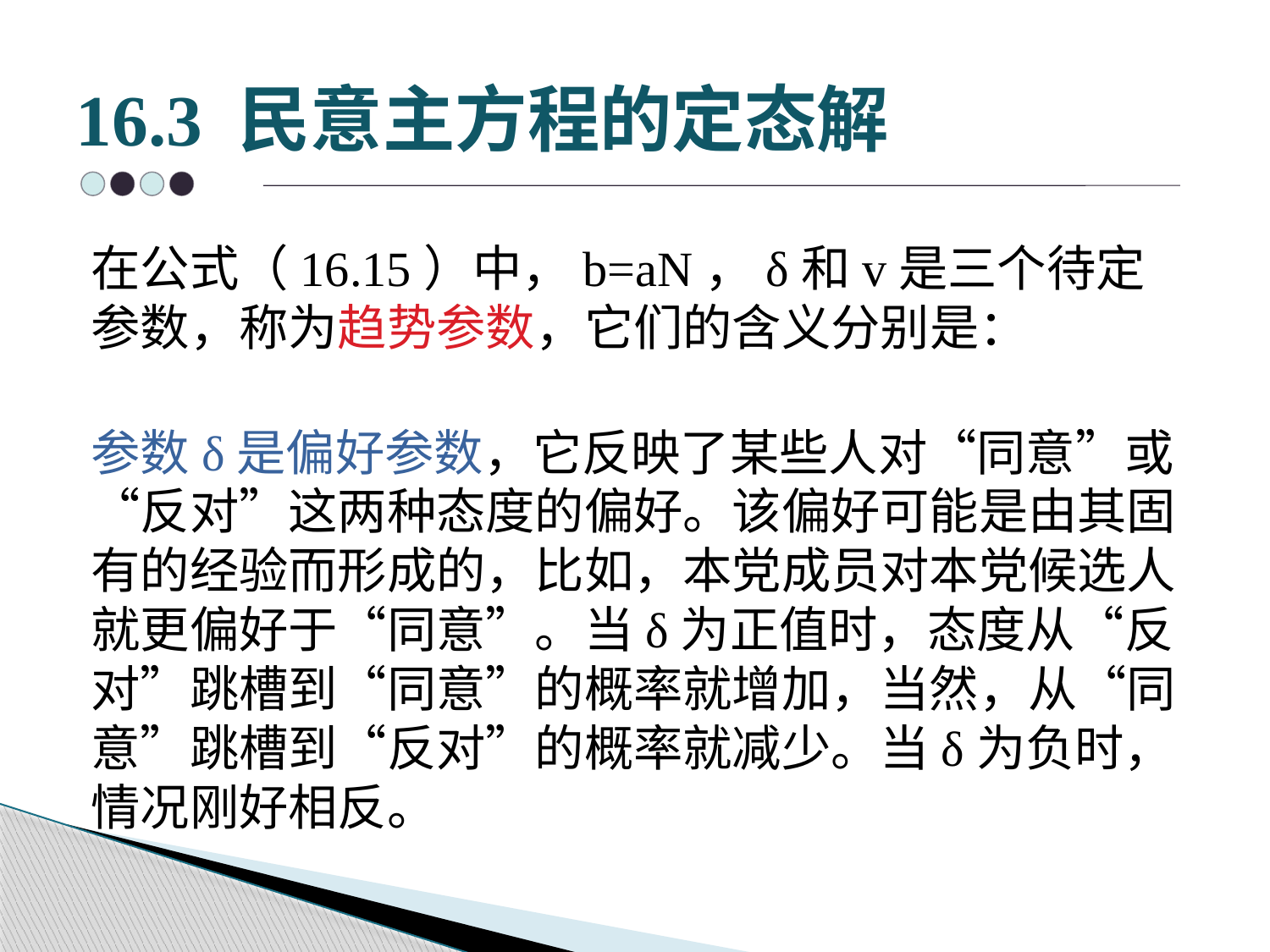

# 16.3 民意主方程的定态解

在公式（16.15）中，b=aN，δ和v是三个待定参数，称为趋势参数，它们的含义分别是：

参数δ是偏好参数，它反映了某些人对“同意”或“反对”这两种态度的偏好。该偏好可能是由其固有的经验而形成的，比如，本党成员对本党候选人就更偏好于“同意”。当δ为正值时，态度从“反对”跳槽到“同意”的概率就增加，当然，从“同意”跳槽到“反对”的概率就减少。当δ为负时，情况刚好相反。